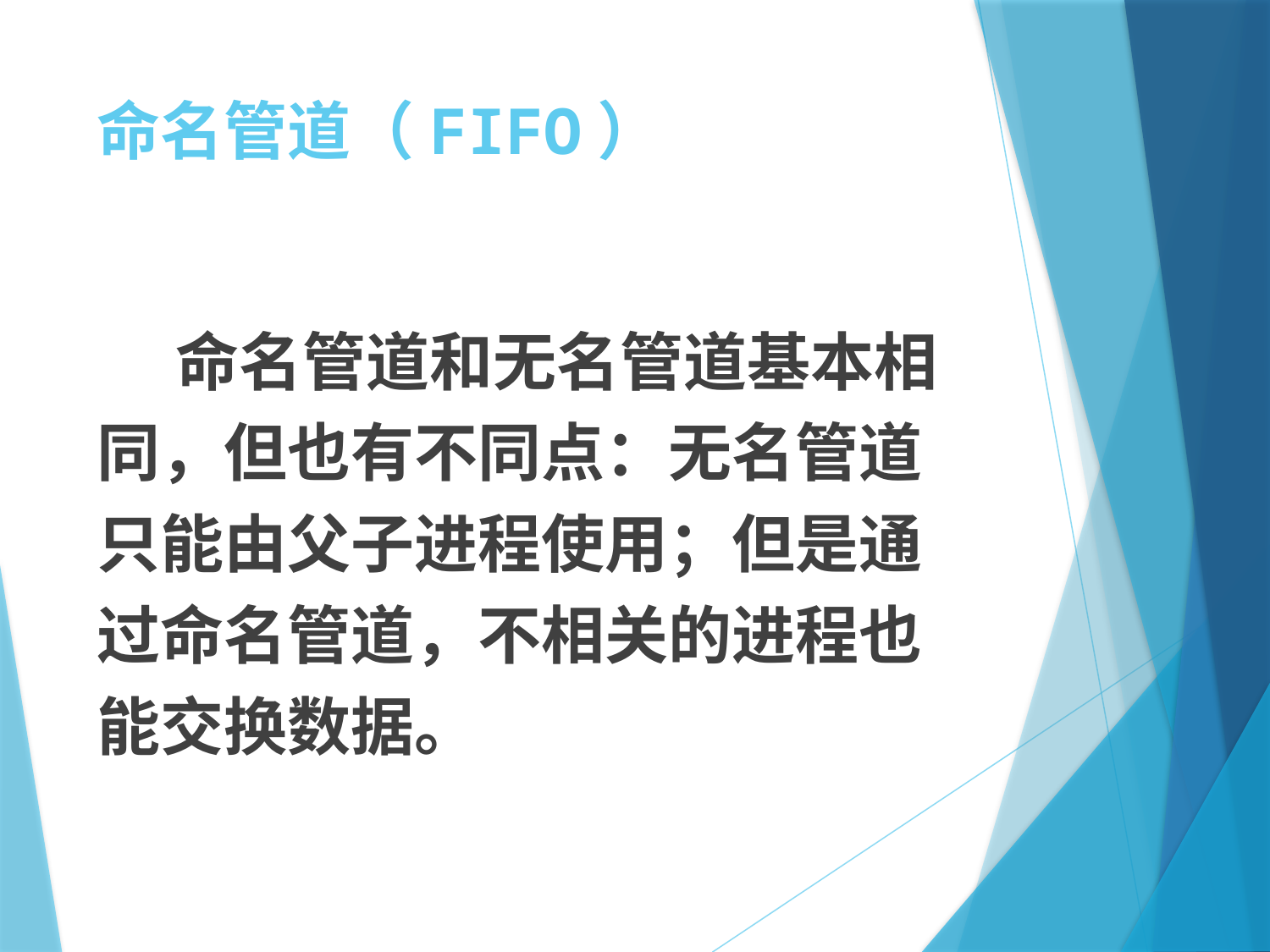

# 命名管道（FIFO）
 命名管道和无名管道基本相同，但也有不同点：无名管道只能由父子进程使用；但是通过命名管道，不相关的进程也能交换数据。